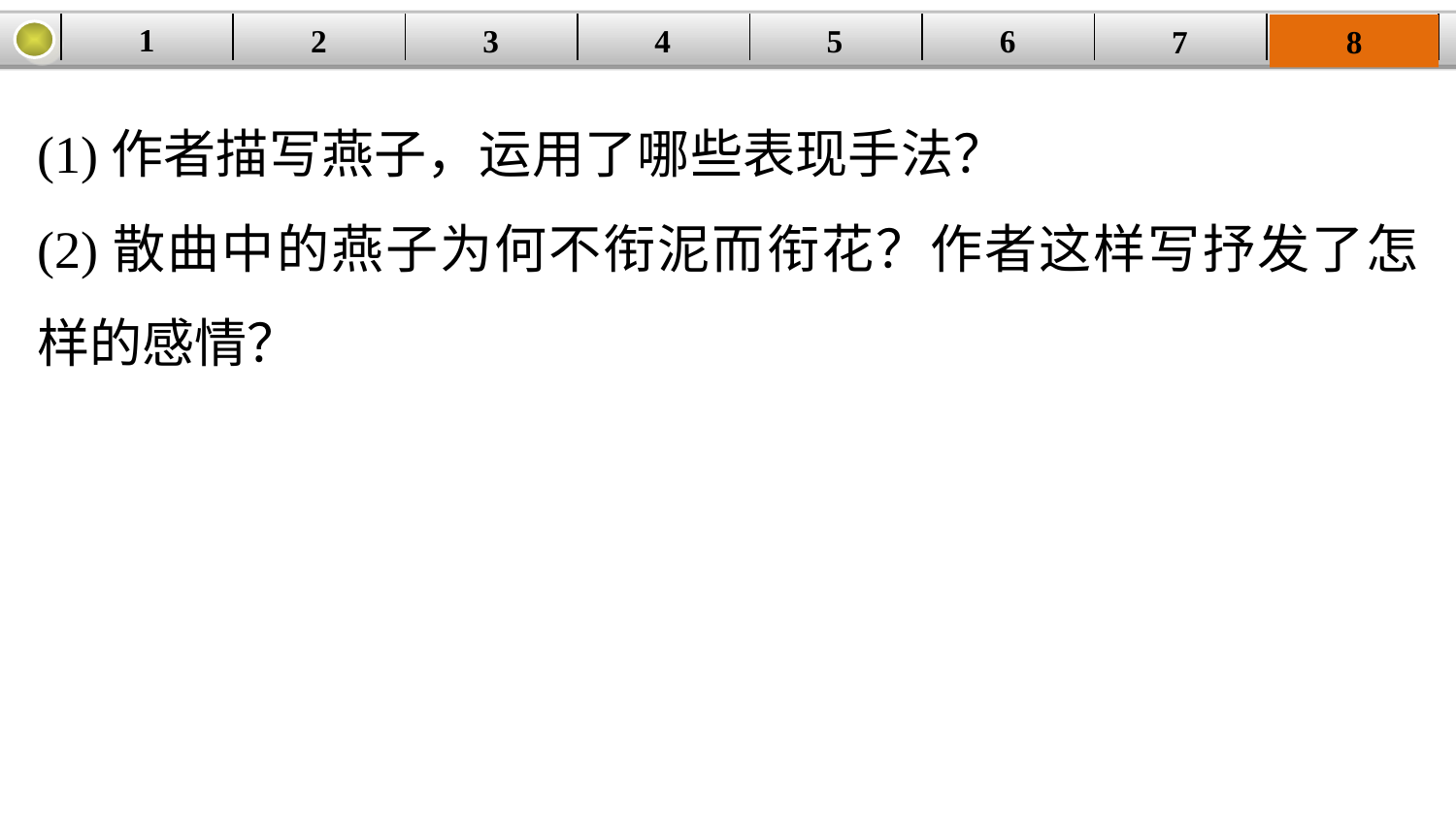

1
2
3
4
|  |  |  |  |  |  |  |  |
| --- | --- | --- | --- | --- | --- | --- | --- |
5
6
7
8

(1)作者描写燕子，运用了哪些表现手法？
(2)散曲中的燕子为何不衔泥而衔花？作者这样写抒发了怎样的感情？